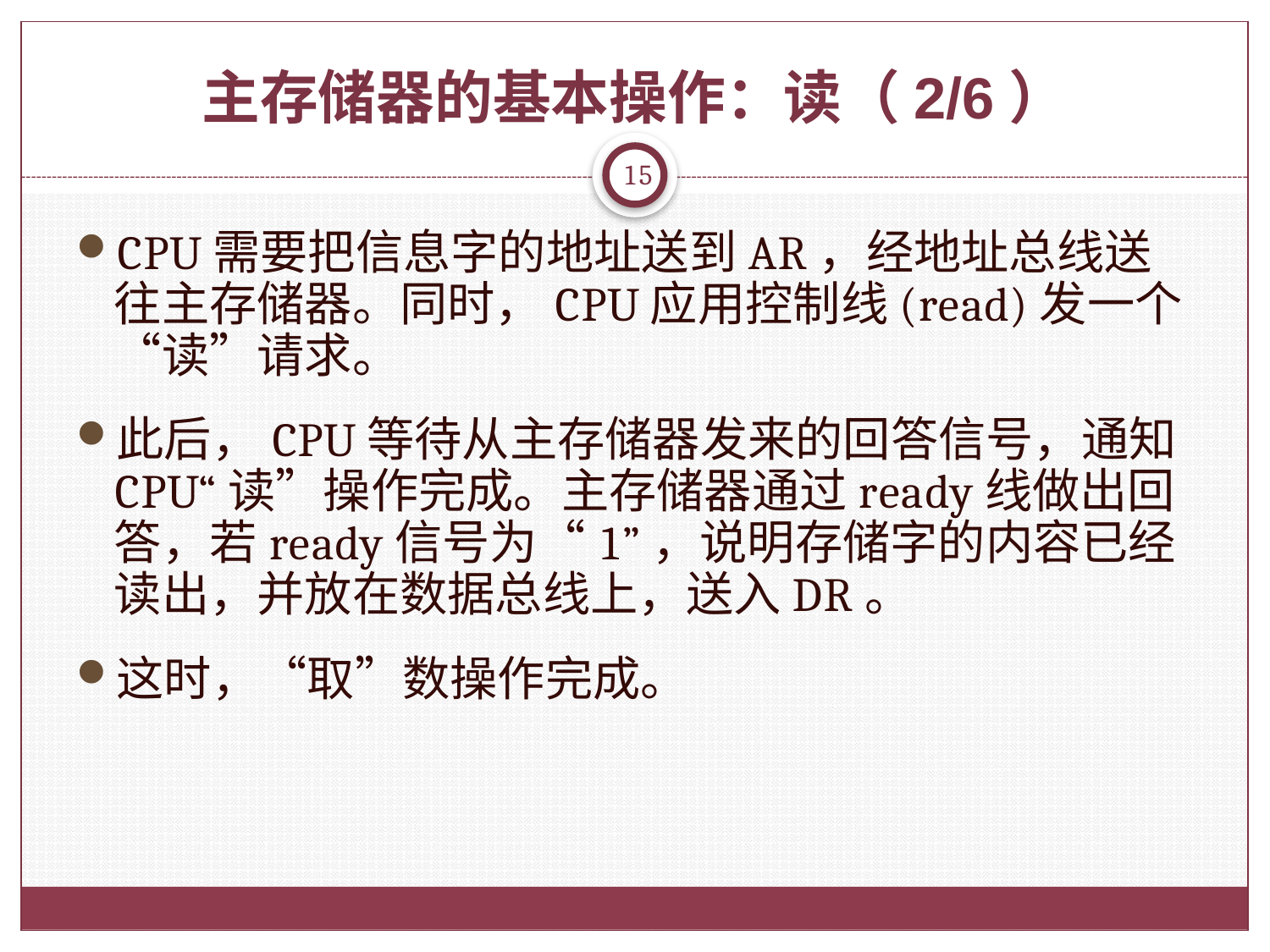

# 主存储器的基本操作：读（2/6）
15
CPU需要把信息字的地址送到AR，经地址总线送往主存储器。同时，CPU应用控制线(read)发一个“读”请求。
此后，CPU等待从主存储器发来的回答信号，通知CPU“读”操作完成。主存储器通过ready线做出回答，若ready信号为“1”，说明存储字的内容已经读出，并放在数据总线上，送入DR。
这时，“取”数操作完成。